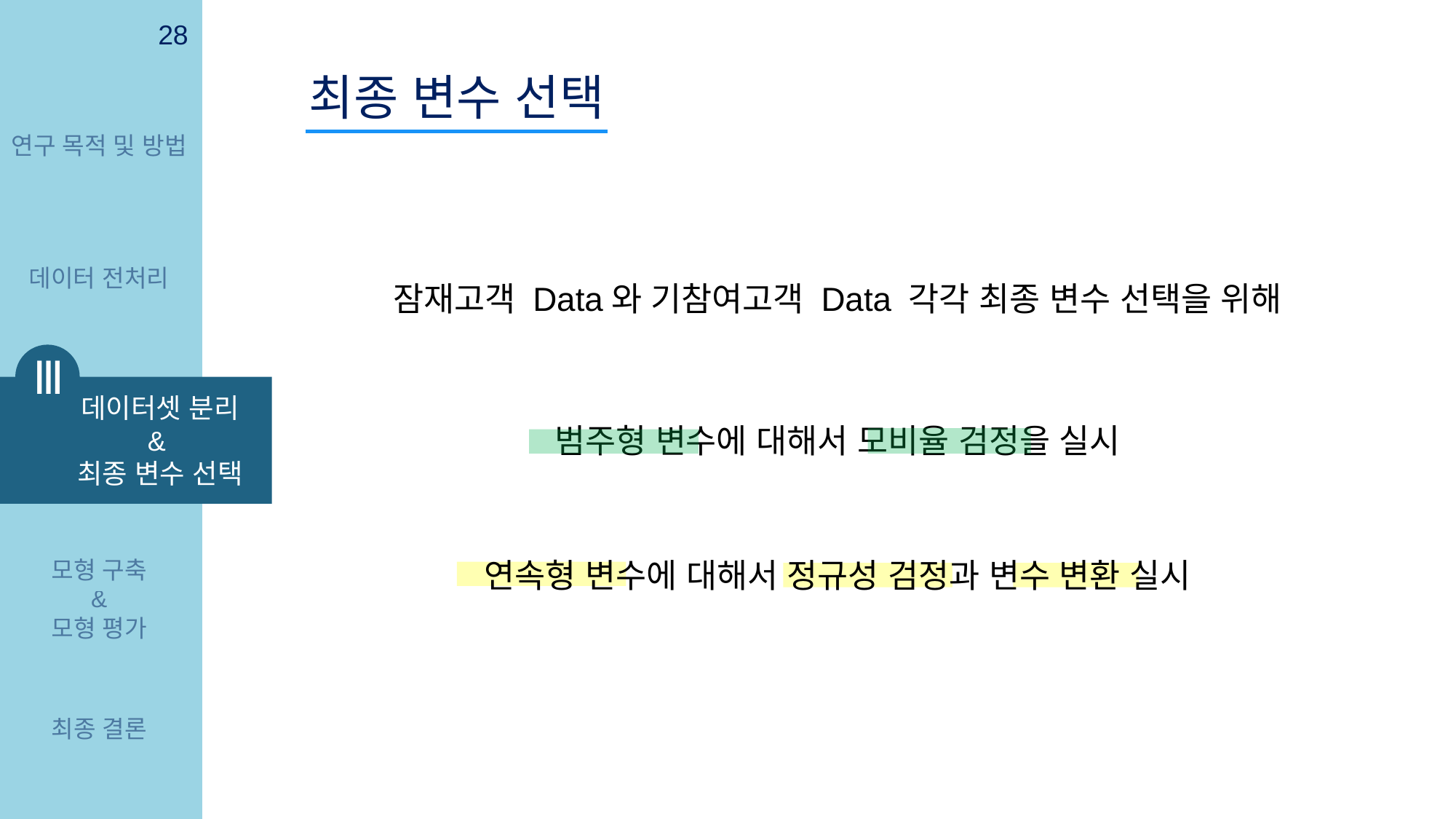

28
최종 변수 선택
연구 목적 및 방법
데이터 전처리
잠재고객 Data와 기참여고객 Data 각각 최종 변수 선택을 위해
Ⅲ

      데이터셋 분리
      &
      최종 변수 선택
범주형 변수에 대해서 모비율 검정을 실시

모형 구축
&
모형 평가
연속형 변수에 대해서 정규성 검정과 변수 변환 실시

최종 결론